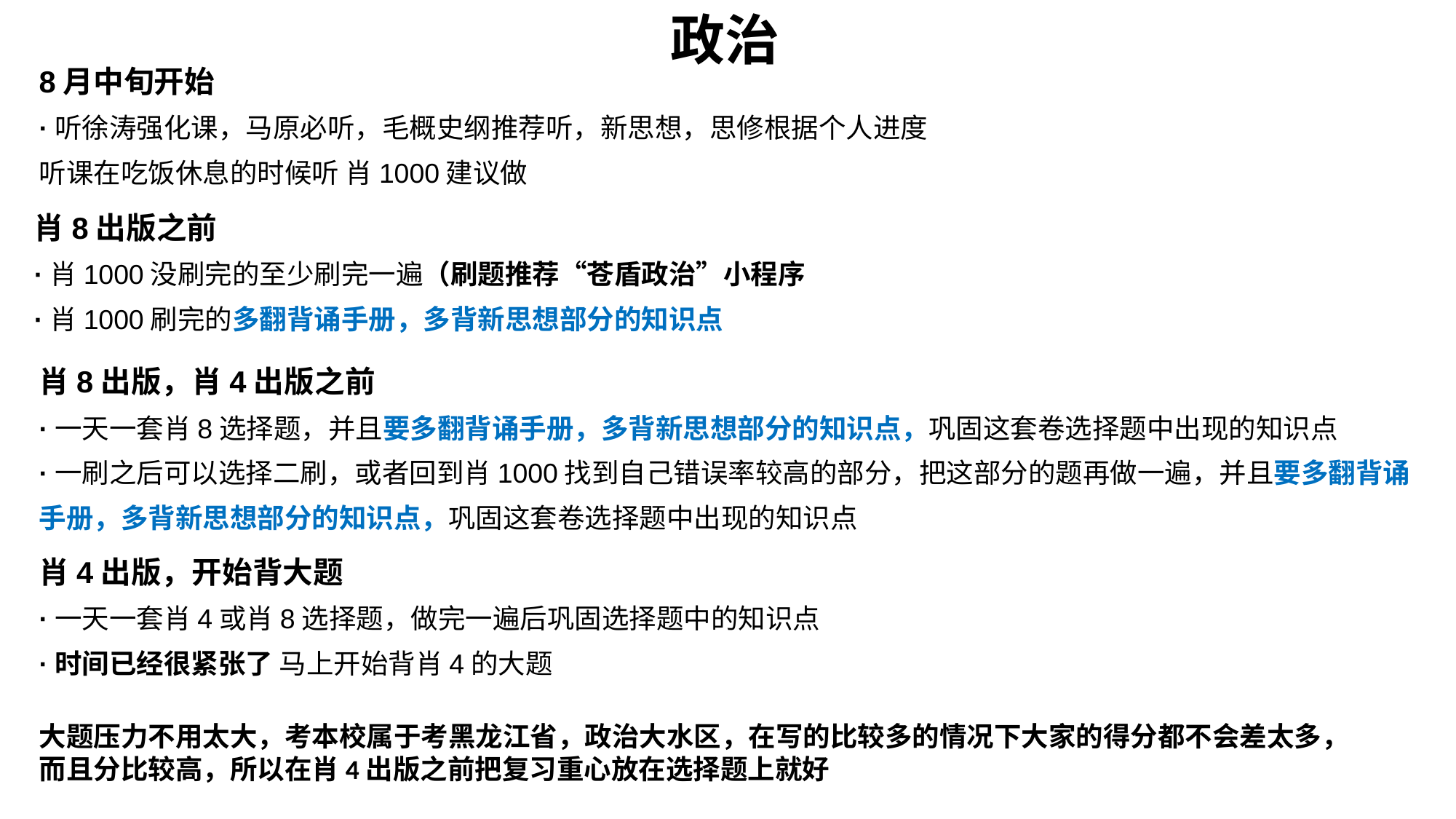

政治
8月中旬开始
·听徐涛强化课，马原必听，毛概史纲推荐听，新思想，思修根据个人进度
听课在吃饭休息的时候听 肖1000建议做
肖8出版之前
·肖1000没刷完的至少刷完一遍（刷题推荐“苍盾政治”小程序
·肖1000刷完的多翻背诵手册，多背新思想部分的知识点
肖8出版，肖4出版之前
·一天一套肖8选择题，并且要多翻背诵手册，多背新思想部分的知识点，巩固这套卷选择题中出现的知识点
·一刷之后可以选择二刷，或者回到肖1000找到自己错误率较高的部分，把这部分的题再做一遍，并且要多翻背诵手册，多背新思想部分的知识点，巩固这套卷选择题中出现的知识点
肖4出版，开始背大题
·一天一套肖4或肖8选择题，做完一遍后巩固选择题中的知识点
·时间已经很紧张了 马上开始背肖4的大题
大题压力不用太大，考本校属于考黑龙江省，政治大水区，在写的比较多的情况下大家的得分都不会差太多，而且分比较高，所以在肖4出版之前把复习重心放在选择题上就好